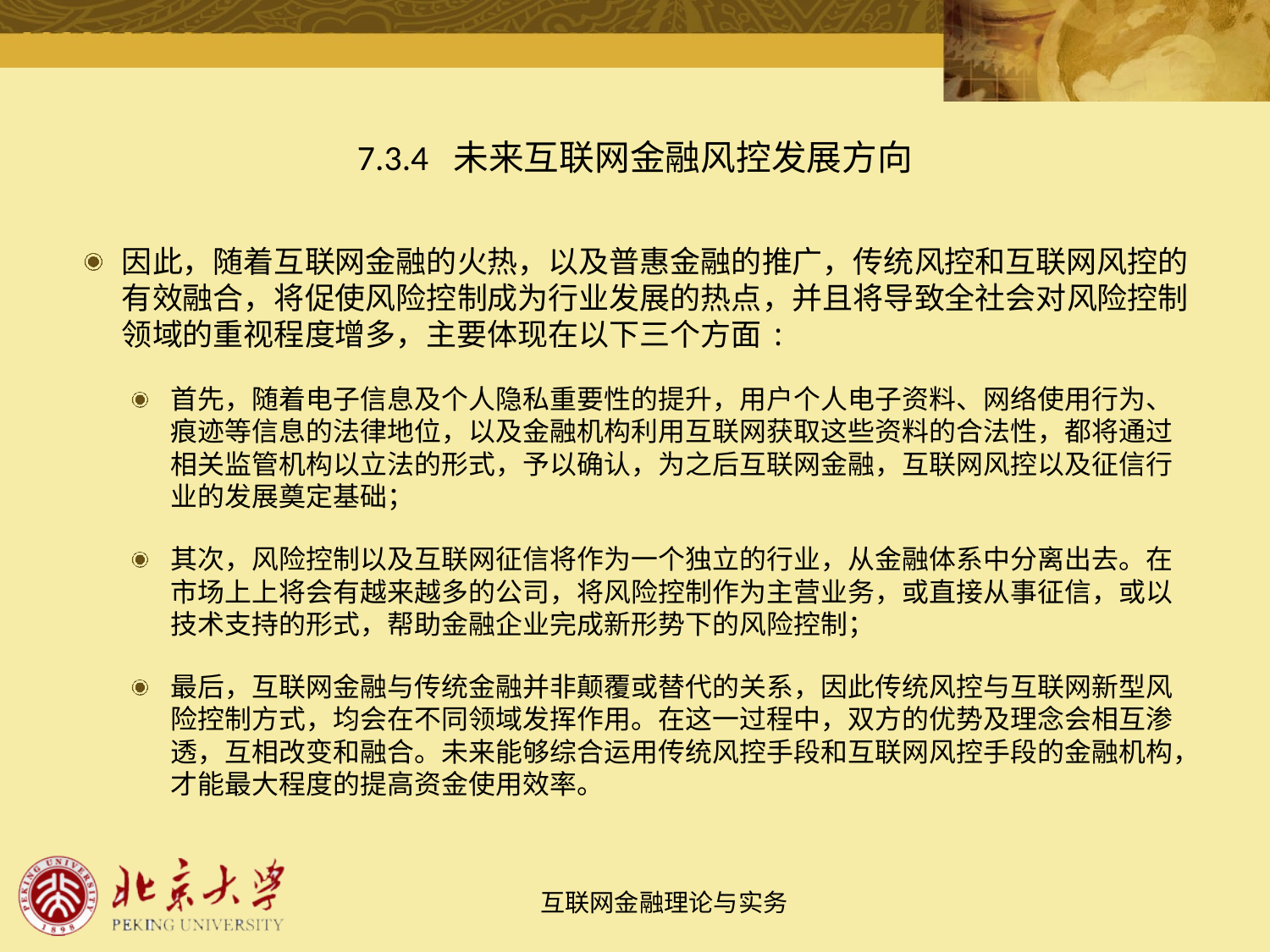

# 7.3.4  未来互联网金融风控发展方向
因此，随着互联网金融的火热，以及普惠金融的推广，传统风控和互联网风控的有效融合，将促使风险控制成为行业发展的热点，并且将导致全社会对风险控制领域的重视程度增多，主要体现在以下三个方面:
首先，随着电子信息及个人隐私重要性的提升，用户个人电子资料、网络使用行为、痕迹等信息的法律地位，以及金融机构利用互联网获取这些资料的合法性，都将通过相关监管机构以立法的形式，予以确认，为之后互联网金融，互联网风控以及征信行业的发展奠定基础；
其次，风险控制以及互联网征信将作为一个独立的行业，从金融体系中分离出去。在市场上上将会有越来越多的公司，将风险控制作为主营业务，或直接从事征信，或以技术支持的形式，帮助金融企业完成新形势下的风险控制；
最后，互联网金融与传统金融并非颠覆或替代的关系，因此传统风控与互联网新型风险控制方式，均会在不同领域发挥作用。在这一过程中，双方的优势及理念会相互渗透，互相改变和融合。未来能够综合运用传统风控手段和互联网风控手段的金融机构，才能最大程度的提高资金使用效率。